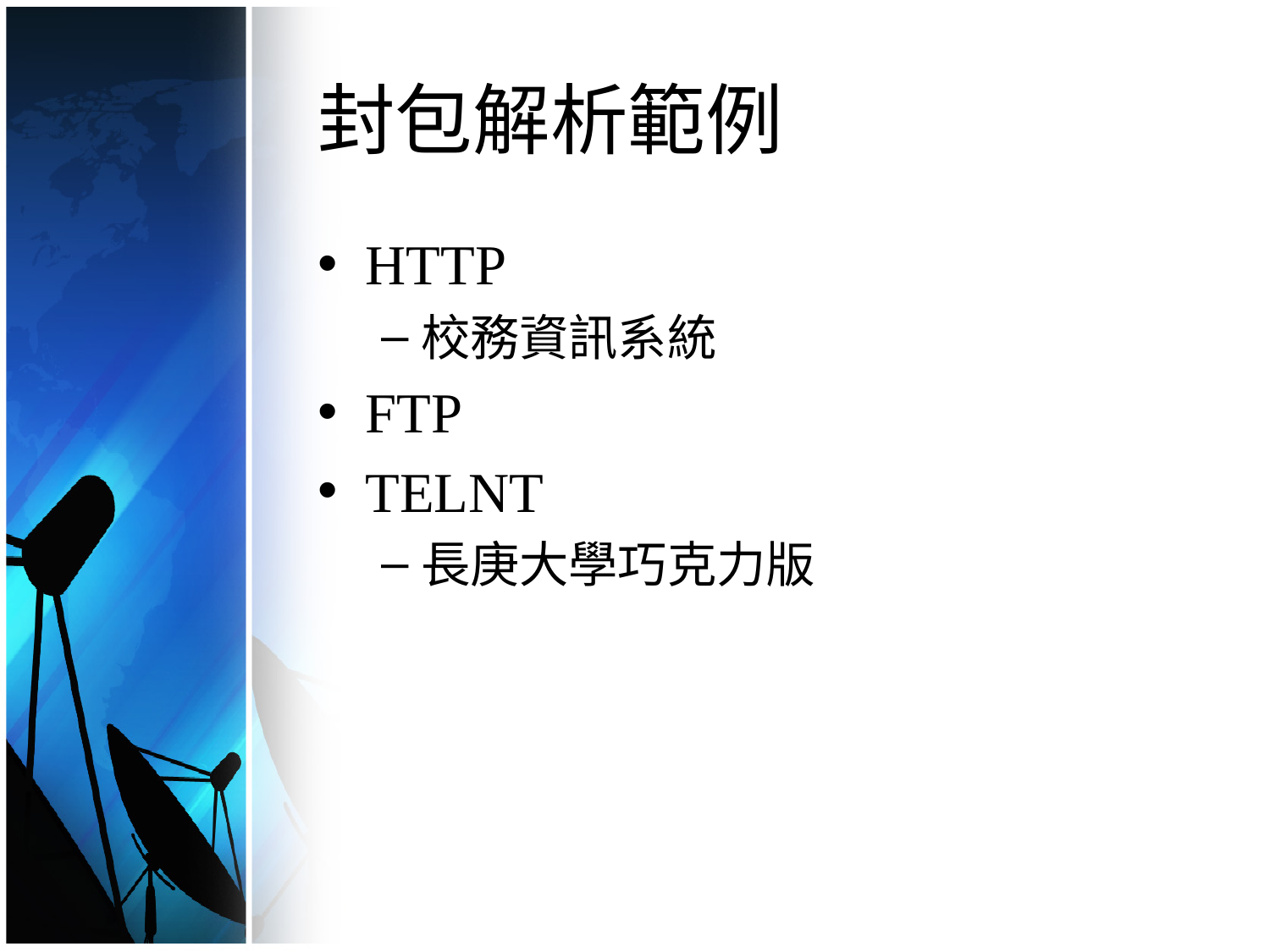

# 封包解析範例
HTTP
校務資訊系統
FTP
TELNT
長庚大學巧克力版